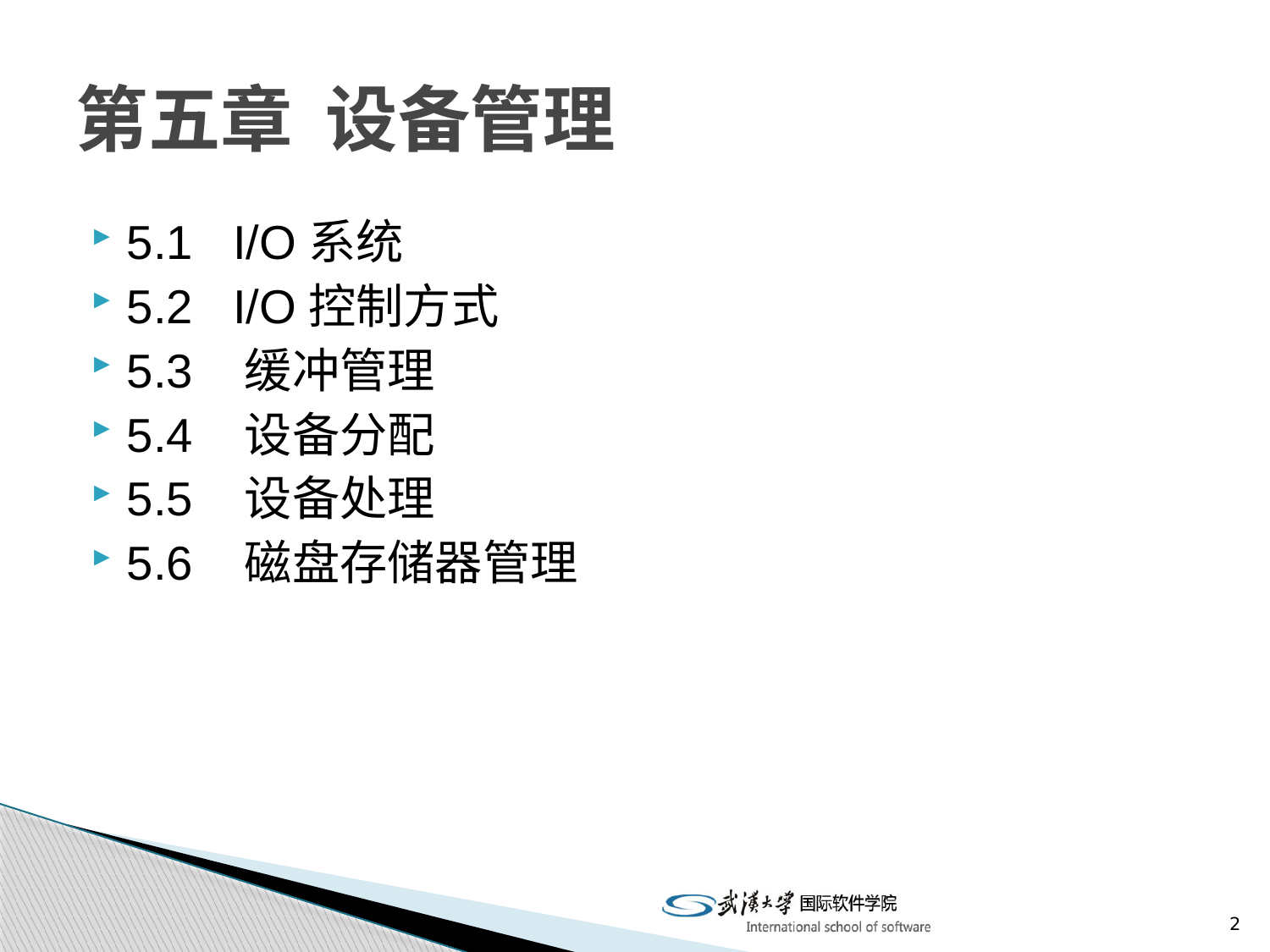

# 第五章  设备管理

5.1   I/O系统
5.2   I/O控制方式
5.3   缓冲管理
5.4   设备分配
5.5   设备处理
5.6   磁盘存储器管理

2